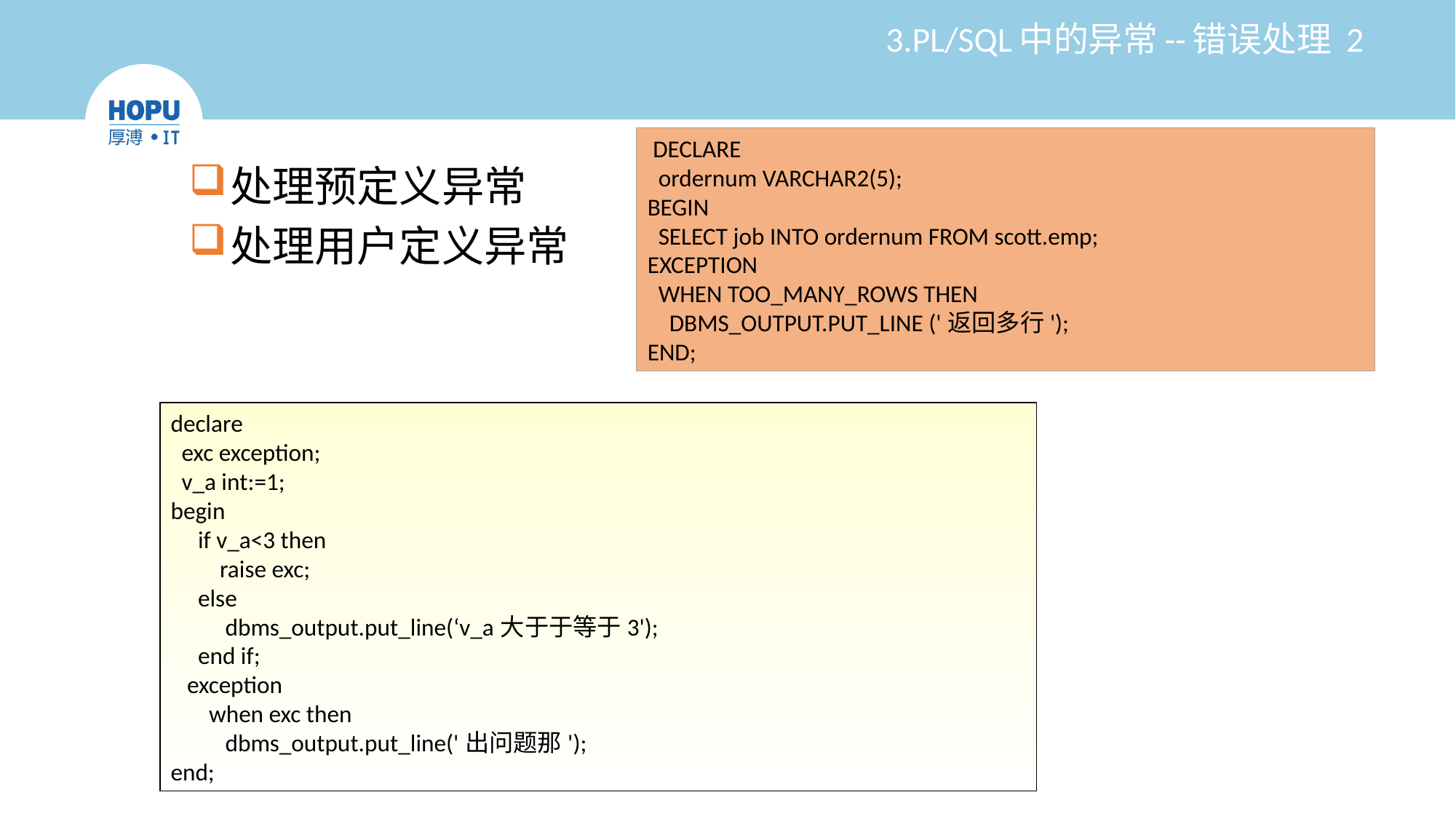

# 3.PL/SQL中的异常--错误处理 2
 DECLARE
  ordernum VARCHAR2(5);
BEGIN
  SELECT job INTO ordernum FROM scott.emp;
EXCEPTION
  WHEN TOO_MANY_ROWS THEN
    DBMS_OUTPUT.PUT_LINE ('返回多行');
END;
处理预定义异常
处理用户定义异常
declare
  exc exception;
  v_a int:=1;
begin
     if v_a<3 then
         raise exc;
     else
          dbms_output.put_line(‘v_a大于于等于3');
     end if;
   exception
       when exc then
          dbms_output.put_line('出问题那');
end;